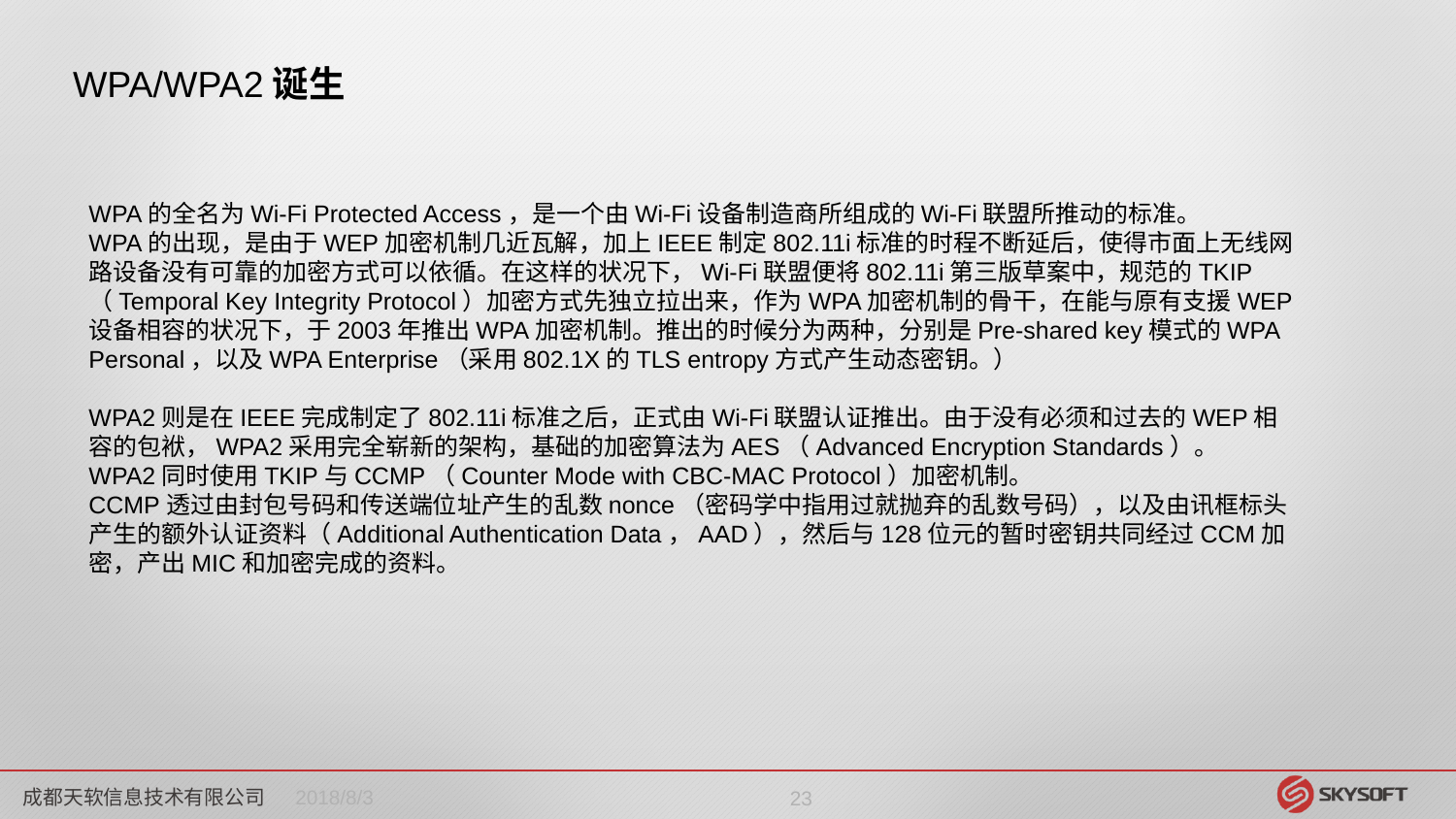

WPA/WPA2诞生
WPA的全名为Wi-Fi Protected Access，是一个由Wi-Fi设备制造商所组成的Wi-Fi联盟所推动的标准。
WPA的出现，是由于WEP加密机制几近瓦解，加上IEEE制定802.11i标准的时程不断延后，使得市面上无线网路设备没有可靠的加密方式可以依循。在这样的状况下，Wi-Fi联盟便将802.11i第三版草案中，规范的TKIP（Temporal Key Integrity Protocol）加密方式先独立拉出来，作为WPA加密机制的骨干，在能与原有支援WEP设备相容的状况下，于2003年推出WPA加密机制。推出的时候分为两种，分别是Pre-shared key模式的WPA Personal，以及WPA Enterprise（采用802.1X的TLS entropy方式产生动态密钥。）

WPA2则是在IEEE完成制定了802.11i标准之后，正式由Wi-Fi联盟认证推出。由于没有必须和过去的WEP相容的包袱，WPA2采用完全崭新的架构，基础的加密算法为AES（Advanced Encryption Standards）。
WPA2同时使用TKIP与CCMP（Counter Mode with CBC-MAC Protocol）加密机制。
CCMP透过由封包号码和传送端位址产生的乱数nonce（密码学中指用过就抛弃的乱数号码），以及由讯框标头产生的额外认证资料（Additional Authentication Data，AAD），然后与128位元的暂时密钥共同经过CCM加密，产出MIC和加密完成的资料。
成都天软信息技术有限公司
2018/8/3
23